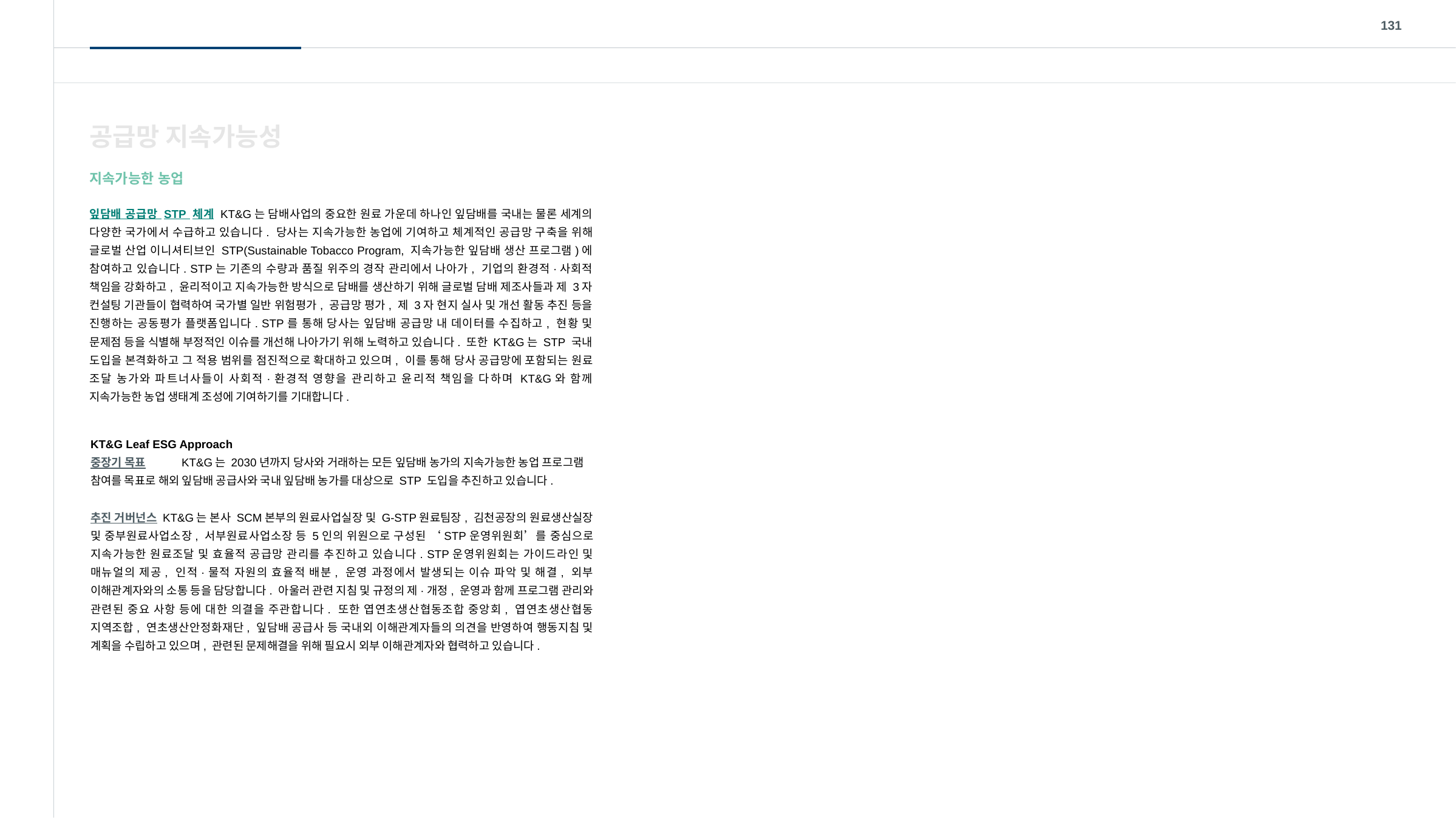

131
공급망 지속가능성
지속가능한 농업
잎담배 공급망 STP 체계 KT&G는 담배사업의 중요한 원료 가운데 하나인 잎담배를 국내는 물론 세계의 다양한 국가에서 수급하고 있습니다. 당사는 지속가능한 농업에 기여하고 체계적인 공급망 구축을 위해 글로벌 산업 이니셔티브인 STP(Sustainable Tobacco Program, 지속가능한 잎담배 생산 프로그램)에 참여하고 있습니다. STP는 기존의 수량과 품질 위주의 경작 관리에서 나아가, 기업의 환경적·사회적 책임을 강화하고, 윤리적이고 지속가능한 방식으로 담배를 생산하기 위해 글로벌 담배 제조사들과 제 3자 컨설팅 기관들이 협력하여 국가별 일반 위험평가, 공급망 평가, 제 3자 현지 실사 및 개선 활동 추진 등을 진행하는 공동평가 플랫폼입니다. STP를 통해 당사는 잎담배 공급망 내 데이터를 수집하고, 현황 및 문제점 등을 식별해 부정적인 이슈를 개선해 나아가기 위해 노력하고 있습니다. 또한 KT&G는 STP 국내 도입을 본격화하고 그 적용 범위를 점진적으로 확대하고 있으며, 이를 통해 당사 공급망에 포함되는 원료 조달 농가와 파트너사들이 사회적·환경적 영향을 관리하고 윤리적 책임을 다하며 KT&G와 함께 지속가능한 농업 생태계 조성에 기여하기를 기대합니다.
KT&G Leaf ESG Approach
중장기 목표	KT&G는 2030년까지 당사와 거래하는 모든 잎담배 농가의 지속가능한 농업 프로그램 참여를 목표로 해외 잎담배 공급사와 국내 잎담배 농가를 대상으로 STP 도입을 추진하고 있습니다.
추진 거버넌스 KT&G는 본사 SCM본부의 원료사업실장 및 G-STP원료팀장, 김천공장의 원료생산실장 및 중부원료사업소장, 서부원료사업소장 등 5인의 위원으로 구성된 ‘STP운영위원회’를 중심으로 지속가능한 원료조달 및 효율적 공급망 관리를 추진하고 있습니다. STP운영위원회는 가이드라인 및 매뉴얼의 제공, 인적·물적 자원의 효율적 배분, 운영 과정에서 발생되는 이슈 파악 및 해결, 외부 이해관계자와의 소통 등을 담당합니다. 아울러 관련 지침 및 규정의 제·개정, 운영과 함께 프로그램 관리와 관련된 중요 사항 등에 대한 의결을 주관합니다. 또한 엽연초생산협동조합 중앙회, 엽연초생산협동 지역조합, 연초생산안정화재단, 잎담배 공급사 등 국내외 이해관계자들의 의견을 반영하여 행동지침 및 계획을 수립하고 있으며, 관련된 문제해결을 위해 필요시 외부 이해관계자와 협력하고 있습니다.